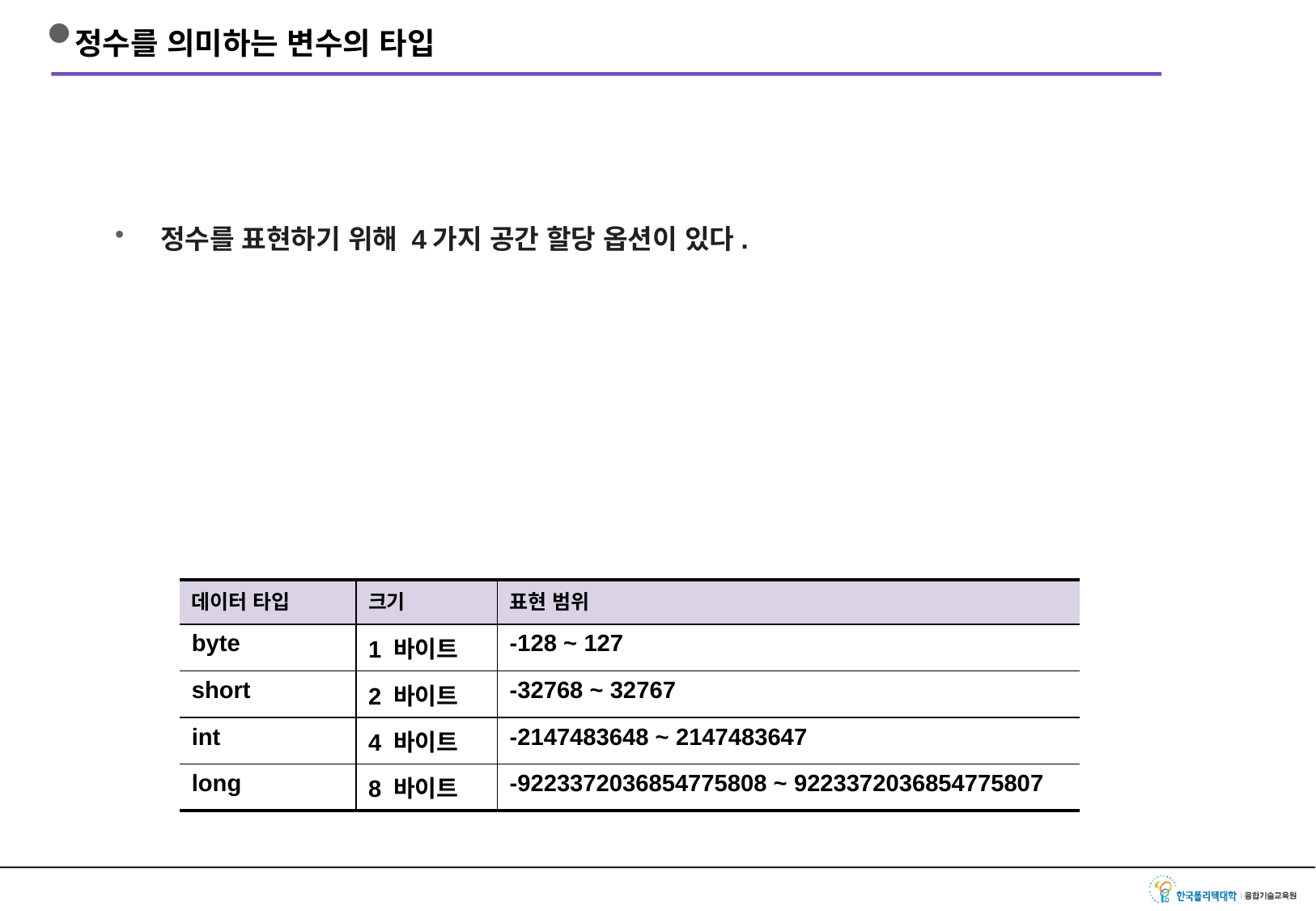

# 정수를 의미하는 변수의 타입

정수를 표현하기 위해 4가지 공간 할당 옵션이 있다.
| 데이터 타입 | 크기 | 표현 범위 |
| --- | --- | --- |
| byte | 1 바이트 | -128 ~ 127 |
| short | 2 바이트 | -32768 ~ 32767 |
| int | 4 바이트 | -2147483648 ~ 2147483647 |
| long | 8 바이트 | -9223372036854775808 ~ 9223372036854775807 |